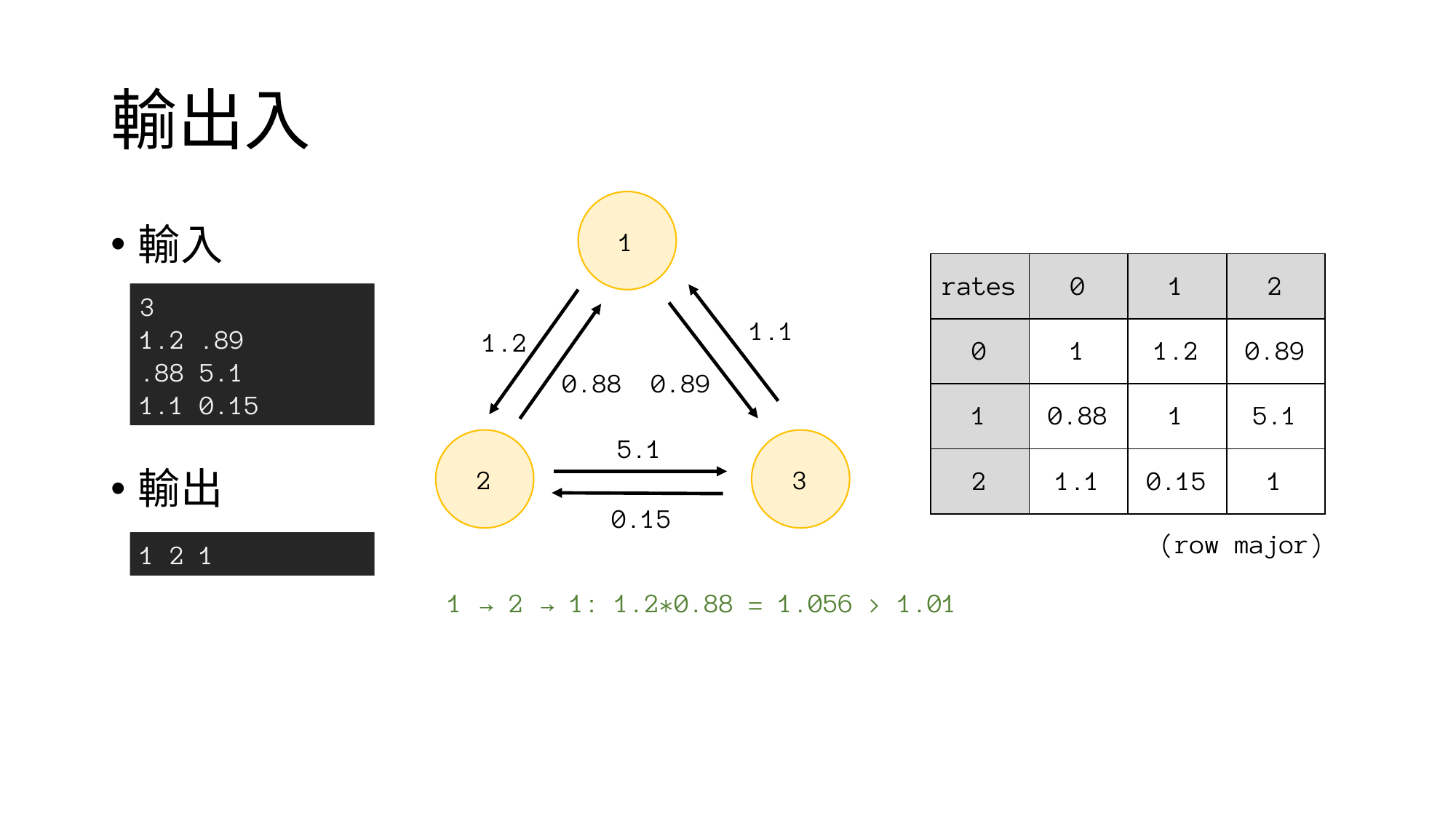

# 輸出入
1
1.1
1.2
0.88
0.89
5.1
3
2
0.15
輸入

輸出
| rates | 0 | 1 | 2 |
| --- | --- | --- | --- |
| 0 | 1 | 1.2 | 0.89 |
| 1 | 0.88 | 1 | 5.1 |
| 2 | 1.1 | 0.15 | 1 |
3
1.2 .89
.88 5.1
1.1 0.15
(row major)
1 2 1
1 → 2 → 1: 1.2*0.88 = 1.056 > 1.01